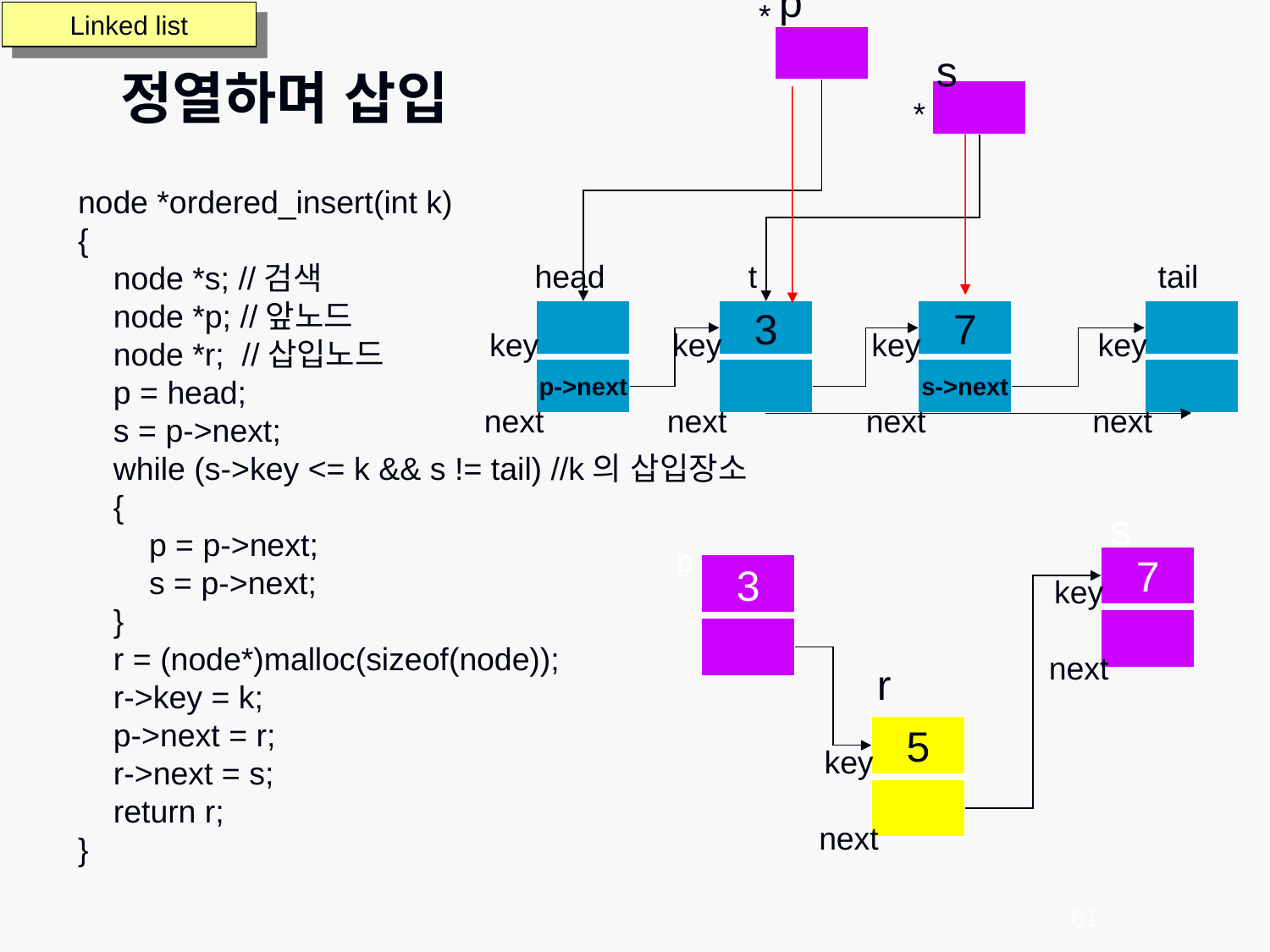

p
*
Linked list

s
정열하며 삽입

*

node *ordered_insert(int k)
{
    node *s; //검색
    node *p; //앞노드
    node *r;  //삽입노드
    p = head;
    s = p->next;
    while (s->key <= k && s != tail) //k의 삽입장소
    {
        p = p->next;
        s = p->next;
    }
    r = (node*)malloc(sizeof(node));
    r->key = k;
    p->next = r;
    r->next = s;
    return r;
}
head
t
tail

3
7

key

next
key

next
key

next
key

next
p->next

s->next

s
p
7
3
key

next

r
5
key

next

61